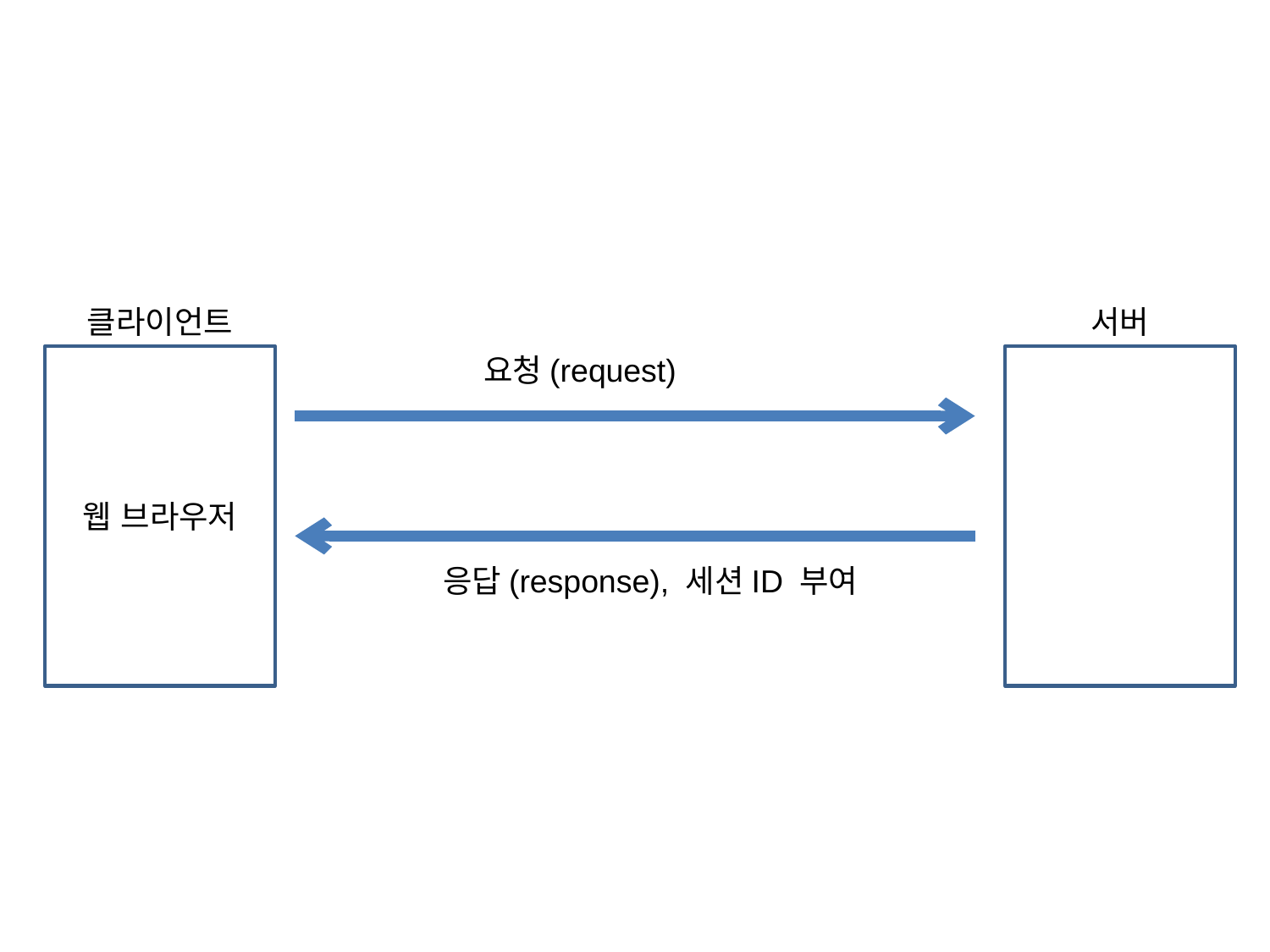

클라이언트
서버
요청(request)
웹 브라우저

응답(response), 세션ID 부여